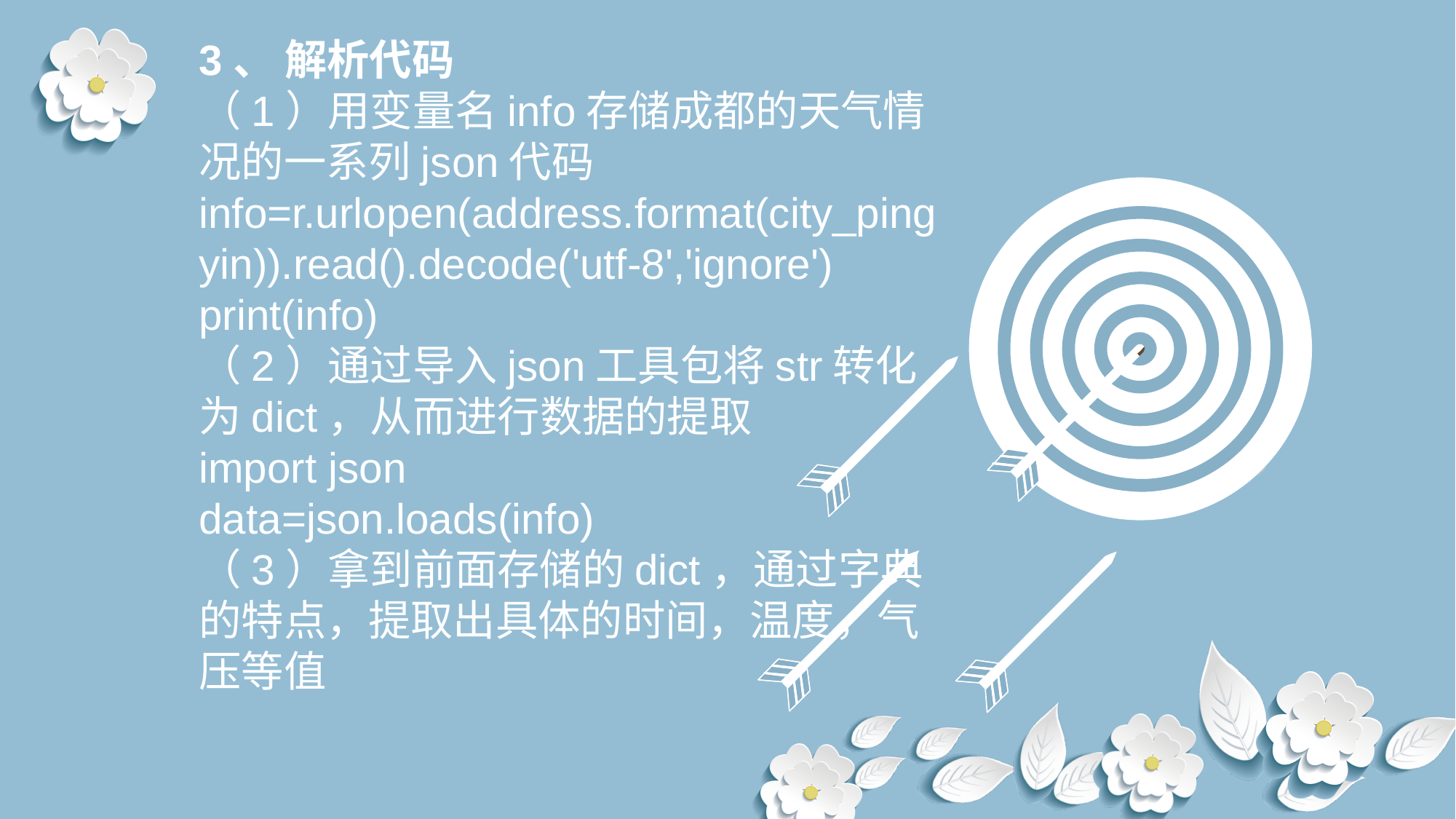

3、 解析代码
（1）用变量名info存储成都的天气情况的一系列json代码
info=r.urlopen(address.format(city_pingyin)).read().decode('utf-8','ignore')
print(info)
（2）通过导入json工具包将str转化为dict，从而进行数据的提取
import json
data=json.loads(info)
（3）拿到前面存储的dict，通过字典的特点，提取出具体的时间，温度，气压等值

延时符